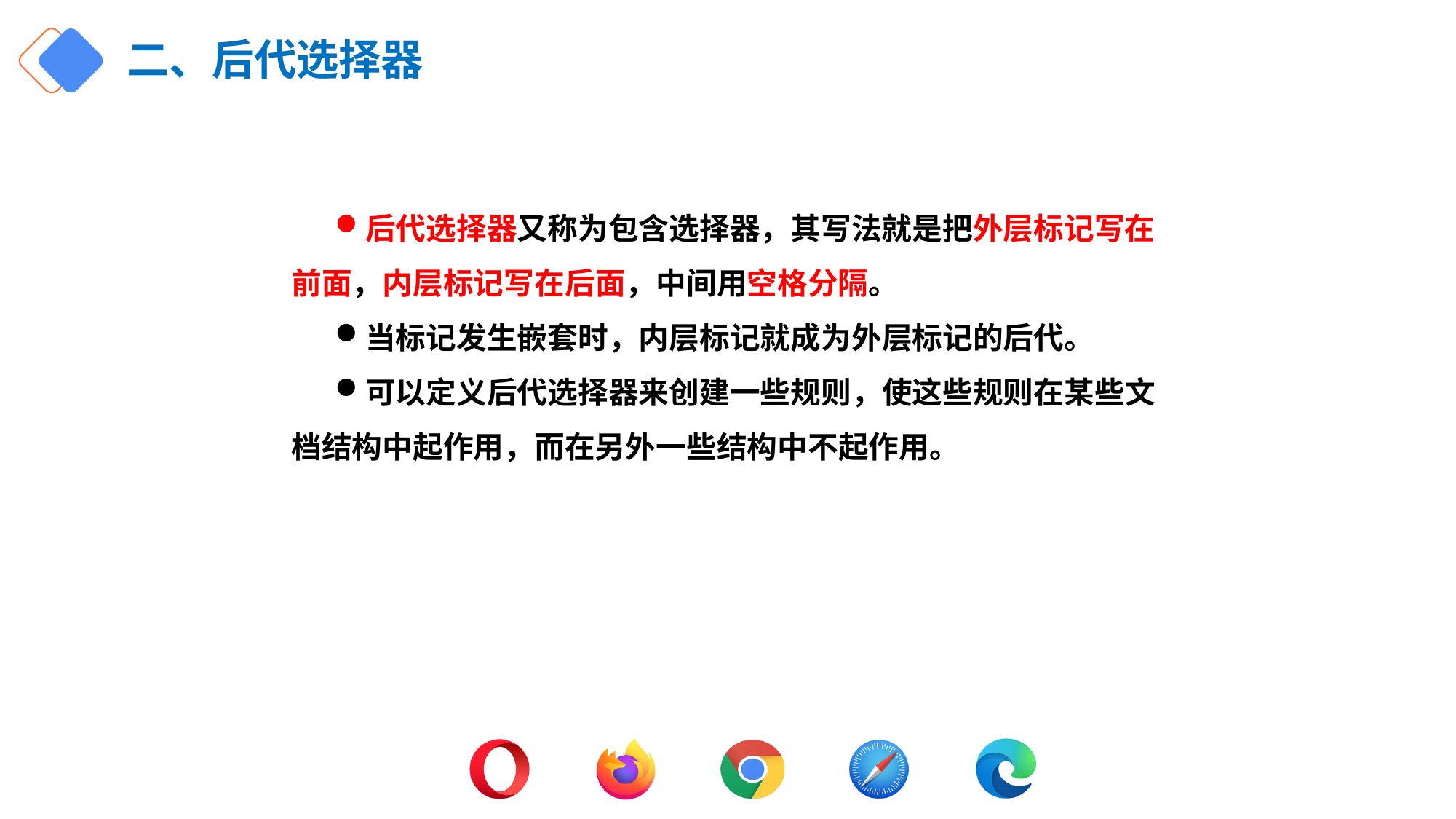

# 二、后代选择器
后代选择器又称为包含选择器，其写法就是把外层标记写在前面，内层标记写在后面，中间用空格分隔。
当标记发生嵌套时，内层标记就成为外层标记的后代。
可以定义后代选择器来创建一些规则，使这些规则在某些文档结构中起作用，而在另外一些结构中不起作用。